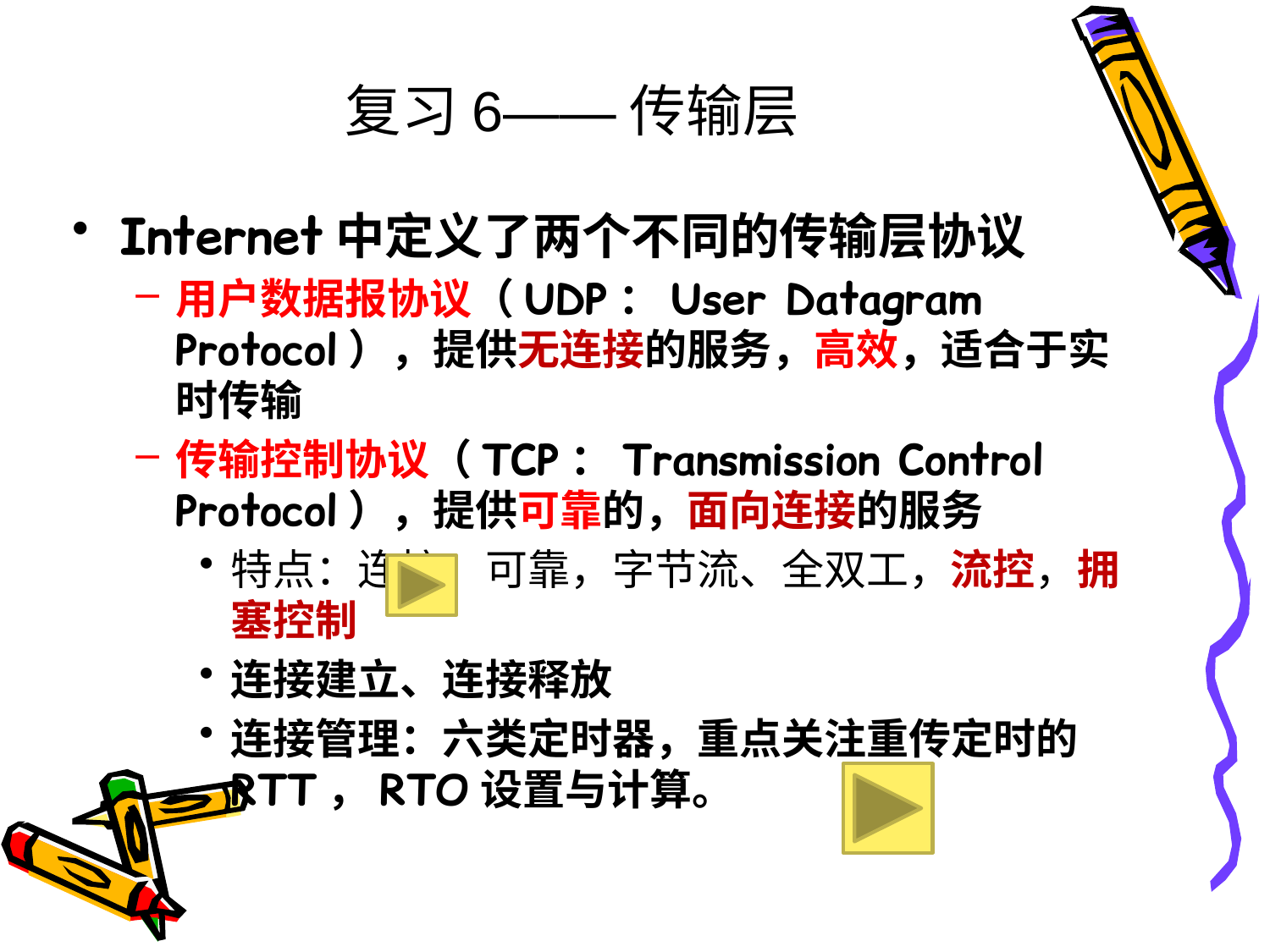

# 复习6——传输层
Internet中定义了两个不同的传输层协议
用户数据报协议（UDP：User Datagram Protocol），提供无连接的服务，高效，适合于实时传输
传输控制协议（TCP：Transmission Control Protocol），提供可靠的，面向连接的服务
特点：连接，可靠，字节流、全双工，流控，拥塞控制
连接建立、连接释放
连接管理：六类定时器，重点关注重传定时的RTT，RTO设置与计算。